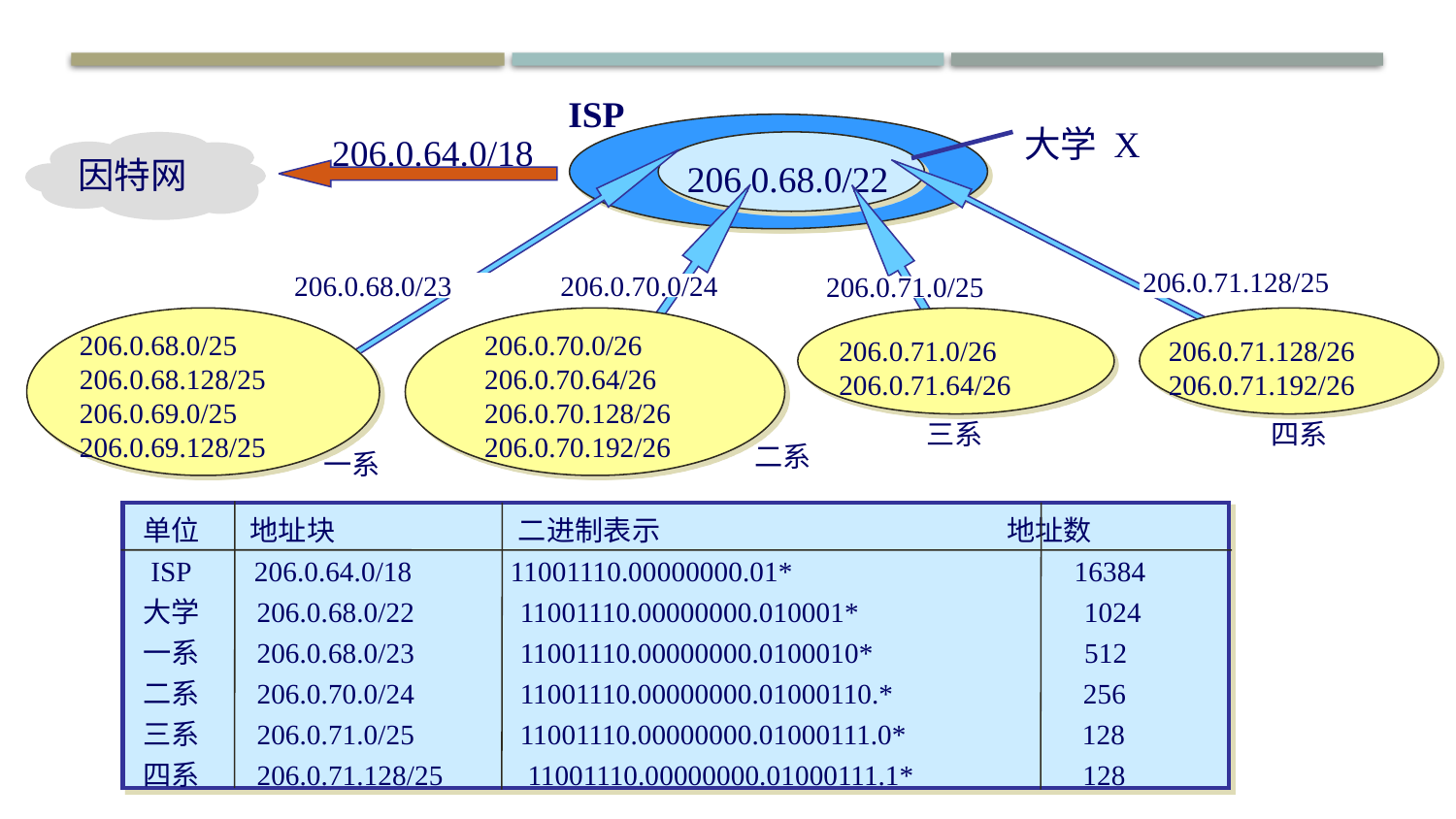

ISP
大学 X

206.0.64.0/18

因特网
206.0.68.0/22

206.0.71.128/25
206.0.68.0/23
206.0.70.0/24
206.0.71.0/25

206.0.68.0/25
206.0.68.128/25
206.0.69.0/25
206.0.69.128/25
206.0.70.0/26
206.0.70.64/26
206.0.70.128/26
206.0.70.192/26
206.0.71.0/26
206.0.71.64/26
206.0.71.128/26
206.0.71.192/26
三系
四系
二系
一系
 单位        地址块                             二进制表示                                                       地址数
   ISP         206.0.64.0/18              11001110.00000000.01*                                        16384
 大学        206.0.68.0/22               11001110.00000000.010001*                                1024
 一系        206.0.68.0/23               11001110.00000000.0100010*                              512
 二系        206.0.70.0/24               11001110.00000000.01000110.*                           256
 三系        206.0.71.0/25               11001110.00000000.01000111.0*                         128
 四系        206.0.71.128/25            11001110.00000000.01000111.1*                        128